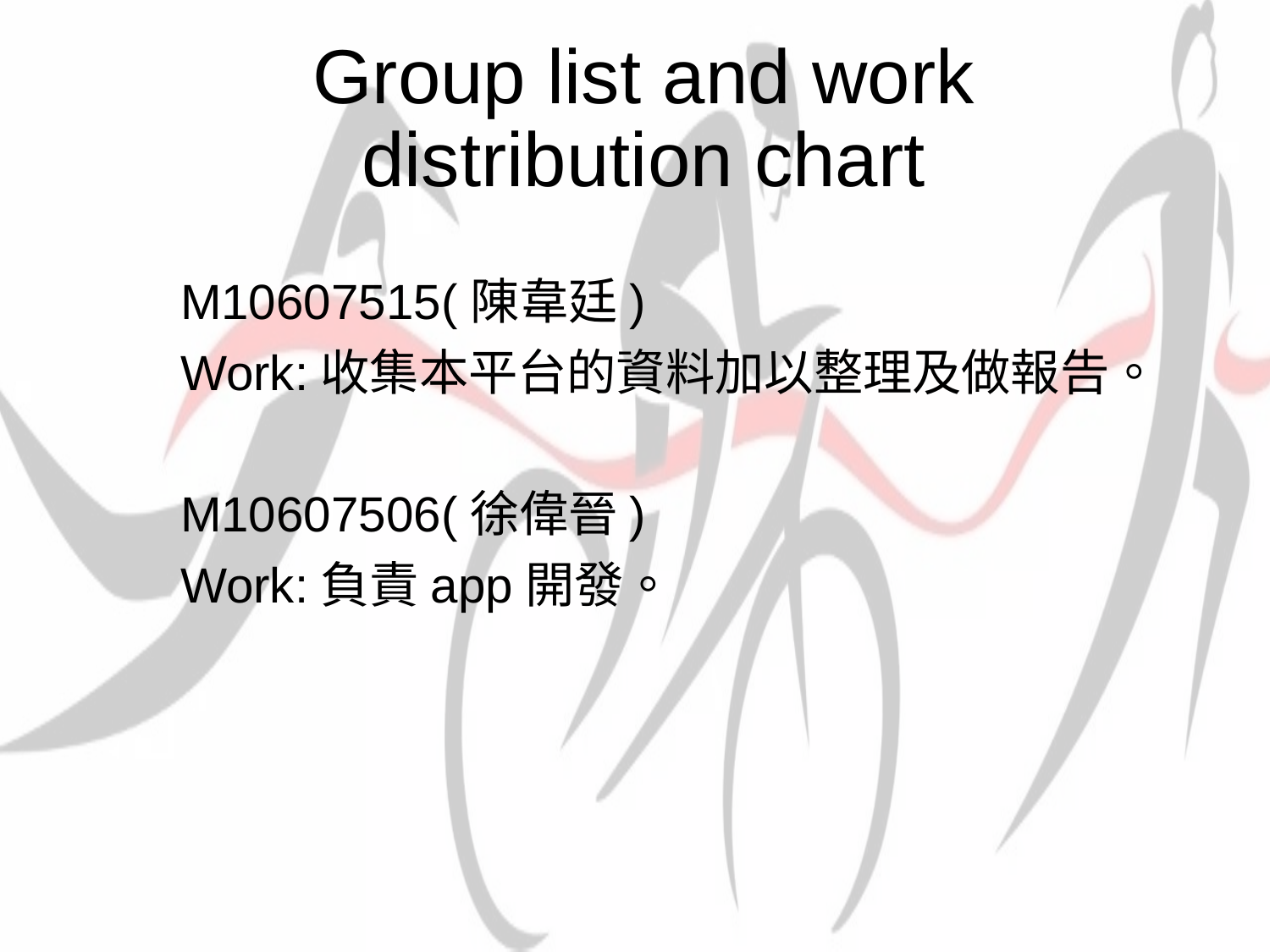

# Group list and work distribution chart
M10607515(陳韋廷)
Work:收集本平台的資料加以整理及做報告。

M10607506(徐偉晉)
Work:負責app開發。